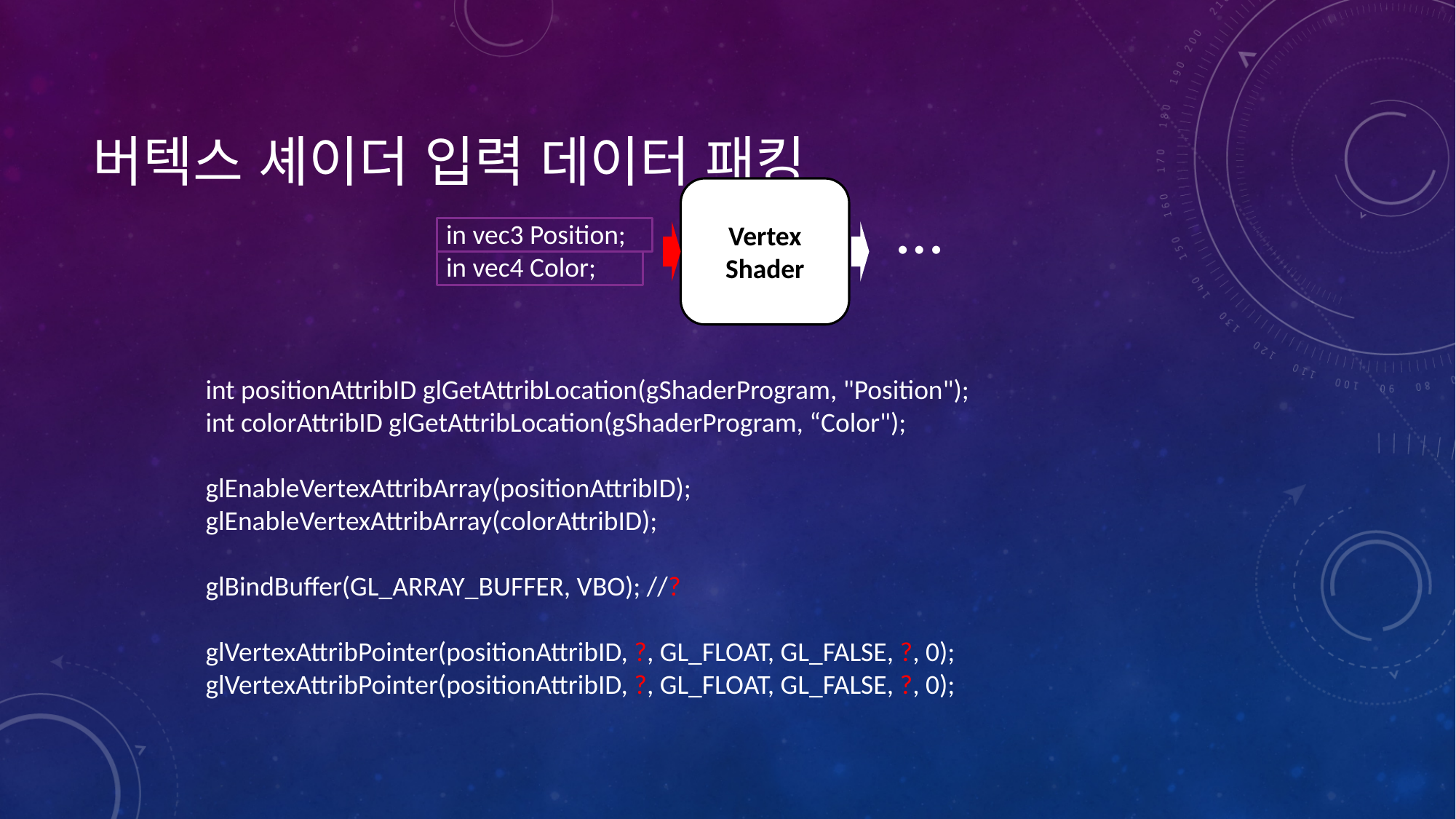

# 버텍스 셰이더 입력 데이터 패킹
Vertex Shader

…
in vec3 Position;
in vec4 Color;

int positionAttribID glGetAttribLocation(gShaderProgram, "Position");
int colorAttribID glGetAttribLocation(gShaderProgram, “Color");

glEnableVertexAttribArray(positionAttribID);
glEnableVertexAttribArray(colorAttribID);

glBindBuffer(GL_ARRAY_BUFFER, VBO); //?

glVertexAttribPointer(positionAttribID, ?, GL_FLOAT, GL_FALSE, ?, 0);
glVertexAttribPointer(positionAttribID, ?, GL_FLOAT, GL_FALSE, ?, 0);